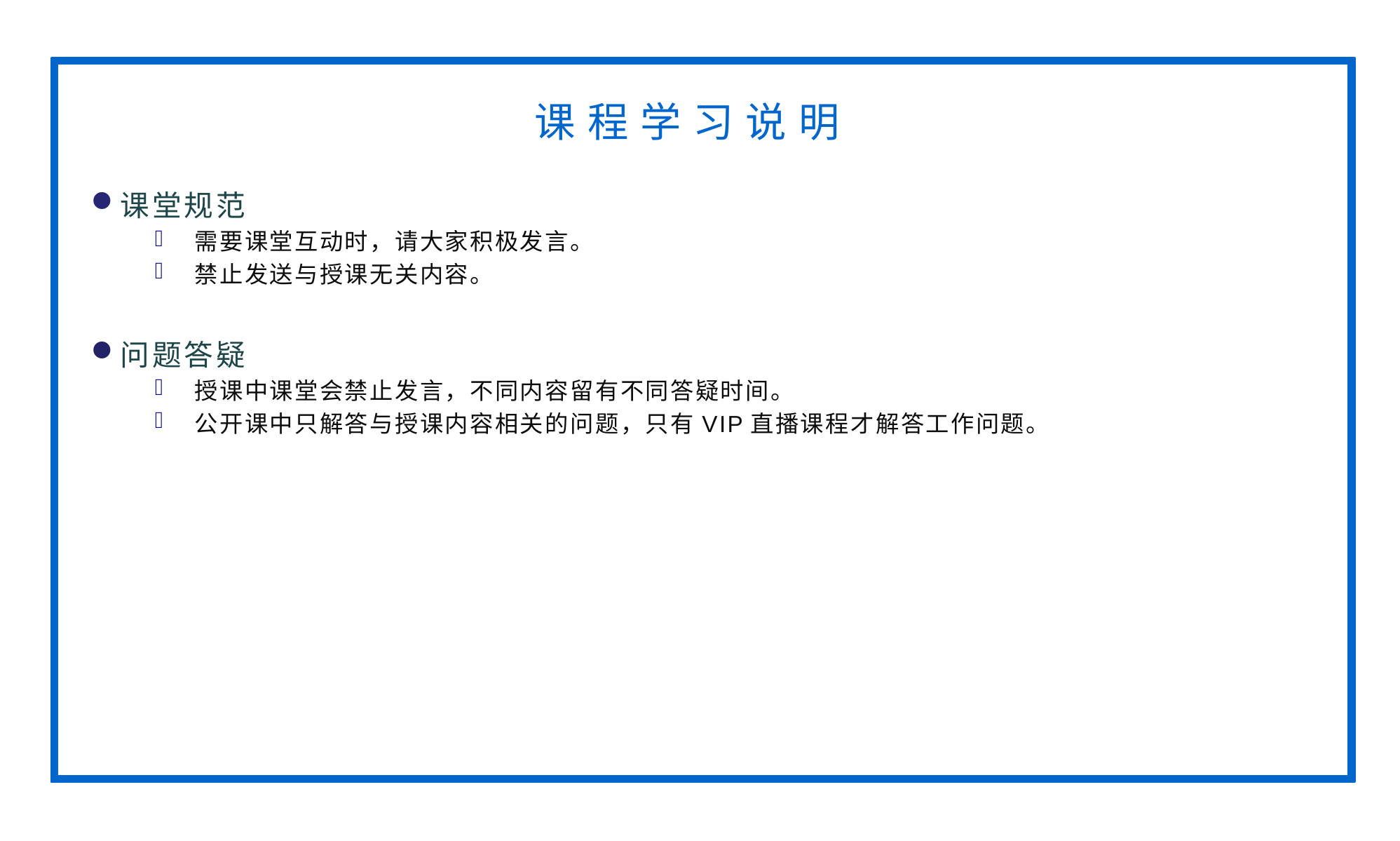

课 程 学 习 说 明
课堂规范
需要课堂互动时，请大家积极发言。
禁止发送与授课无关内容。

问题答疑
授课中课堂会禁止发言，不同内容留有不同答疑时间。
公开课中只解答与授课内容相关的问题，只有VIP直播课程才解答工作问题。